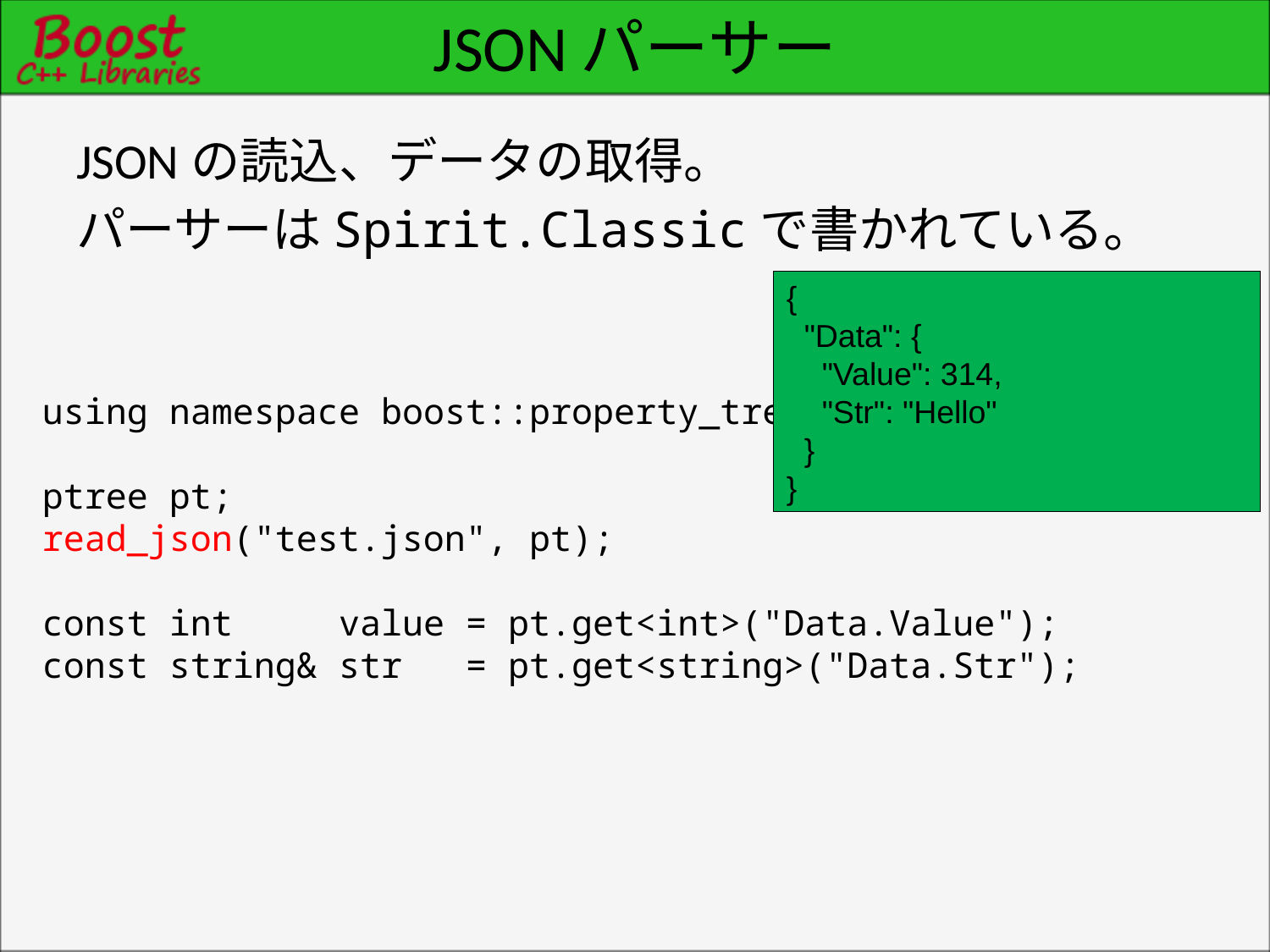

# JSONパーサー
JSONの読込、データの取得。
パーサーはSpirit.Classicで書かれている。
{
  "Data": {
    "Value": 314,
    "Str": "Hello"
  }
}
using namespace boost::property_tree;

ptree pt;
read_json("test.json", pt);

const int     value = pt.get<int>("Data.Value");
const string& str   = pt.get<string>("Data.Str");